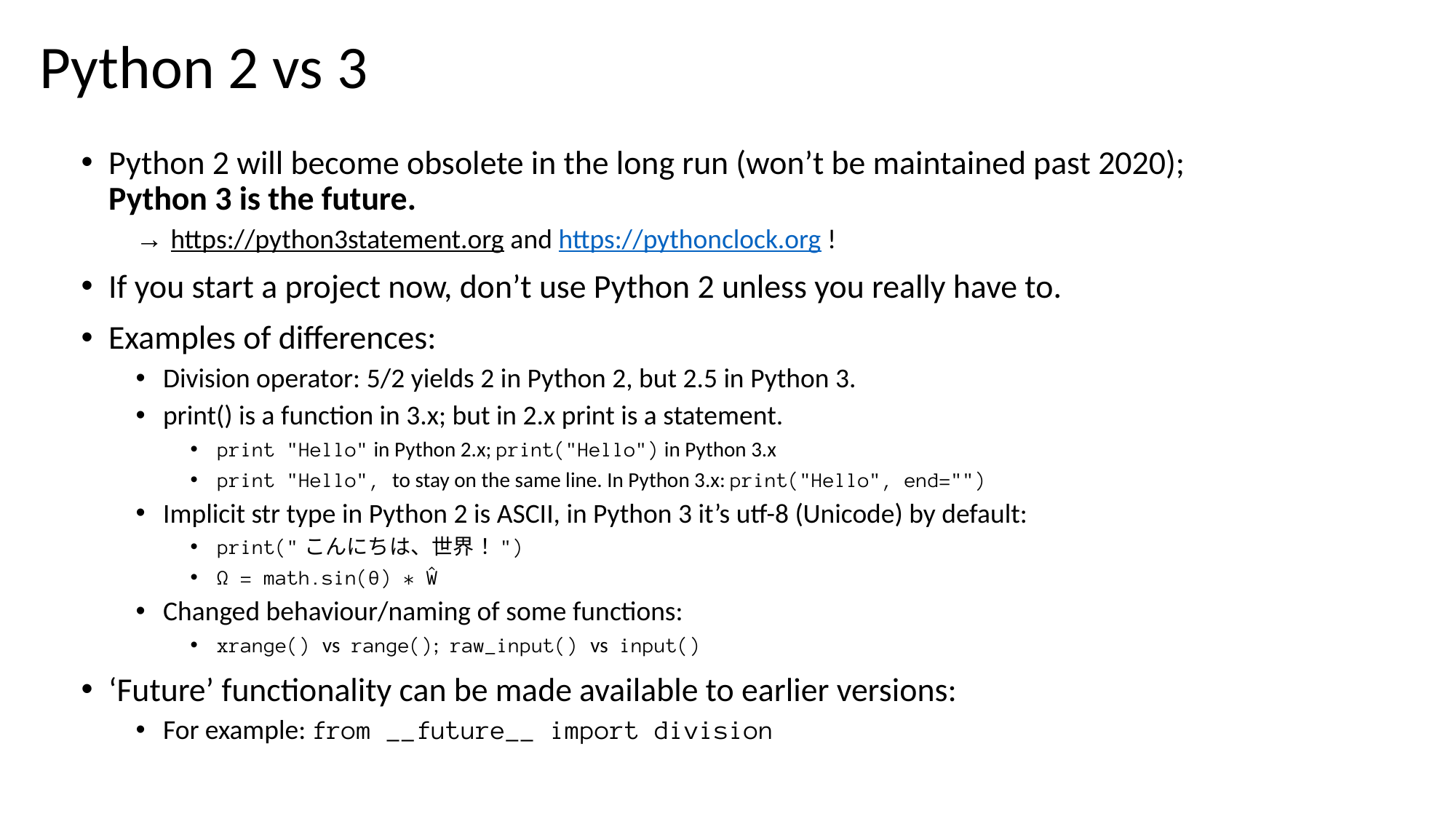

# Python 2 vs 3
Python 2 will become obsolete in the long run (won’t be maintained past 2020); Python 3 is the future.
→ https://python3statement.org and https://pythonclock.org !
If you start a project now, don’t use Python 2 unless you really have to.
Examples of differences:
Division operator: 5/2 yields 2 in Python 2, but 2.5 in Python 3.
print() is a function in 3.x; but in 2.x print is a statement.
print "Hello" in Python 2.x; print("Hello") in Python 3.x
print "Hello", to stay on the same line. In Python 3.x: print("Hello", end="")
Implicit str type in Python 2 is ASCII, in Python 3 it’s utf-8 (Unicode) by default:
print("こんにちは、世界！")
Ω = math.sin(θ) * Ŵ
Changed behaviour/naming of some functions:
xrange() vs range(); raw_input() vs input()
‘Future’ functionality can be made available to earlier versions:
For example: from __future__ import division